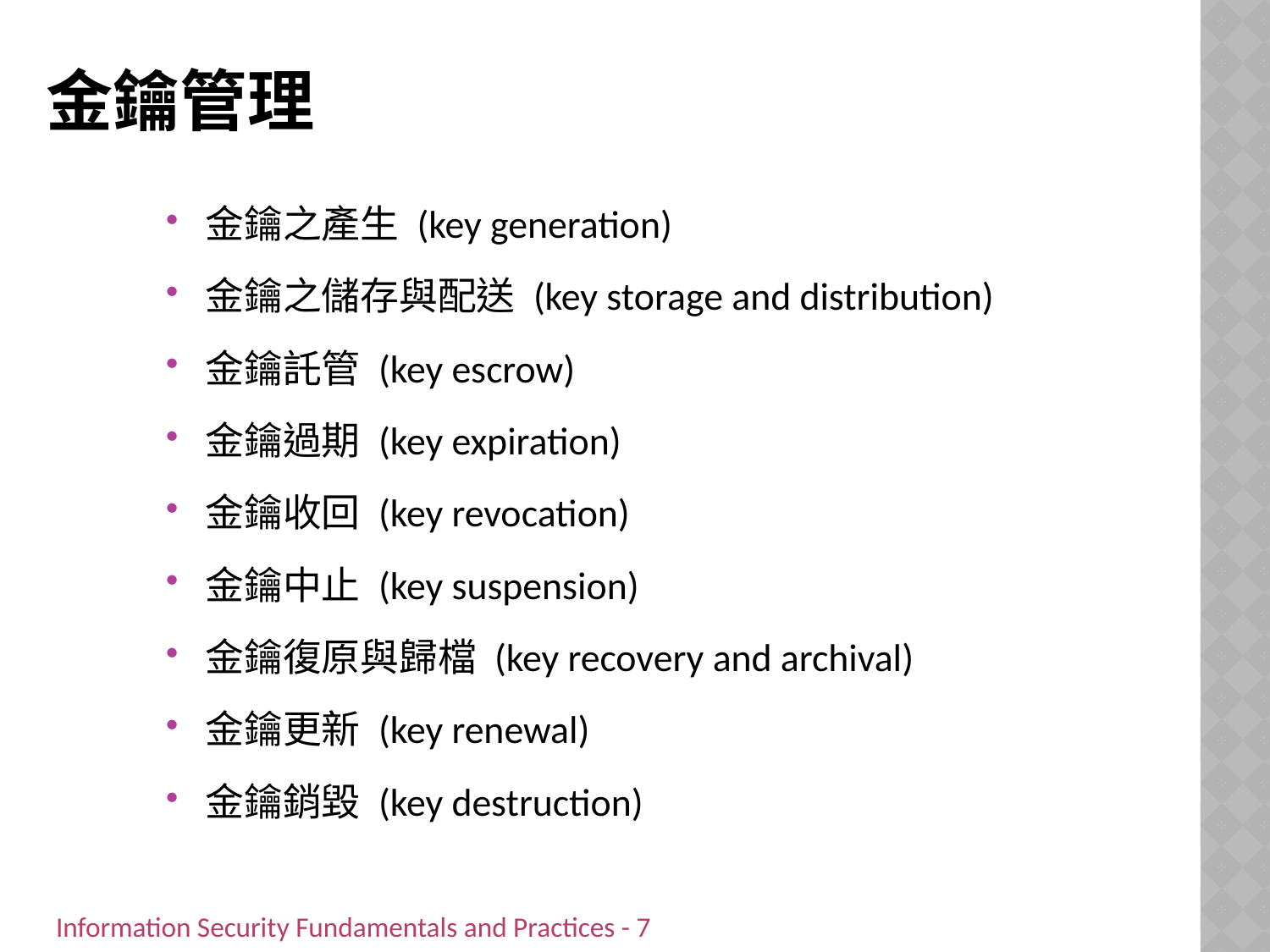

# 金鑰管理
金鑰之產生 (key generation)
金鑰之儲存與配送 (key storage and distribution)
金鑰託管 (key escrow)
金鑰過期 (key expiration)
金鑰收回 (key revocation)
金鑰中止 (key suspension)
金鑰復原與歸檔 (key recovery and archival)
金鑰更新 (key renewal)
金鑰銷毀 (key destruction)